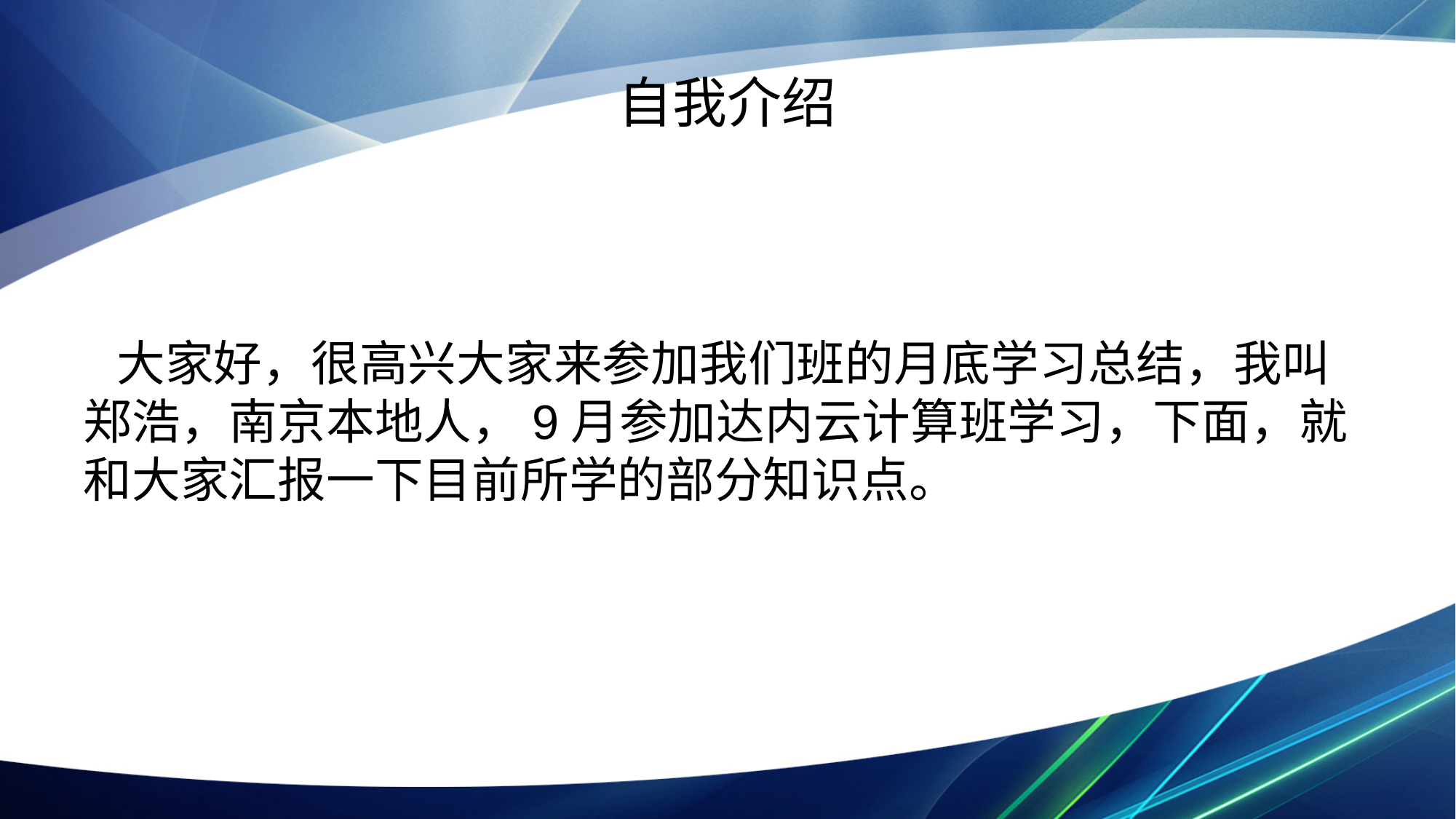

# 自我介绍

  大家好，很高兴大家来参加我们班的月底学习总结，我叫郑浩，南京本地人，9月参加达内云计算班学习，下面，就和大家汇报一下目前所学的部分知识点。